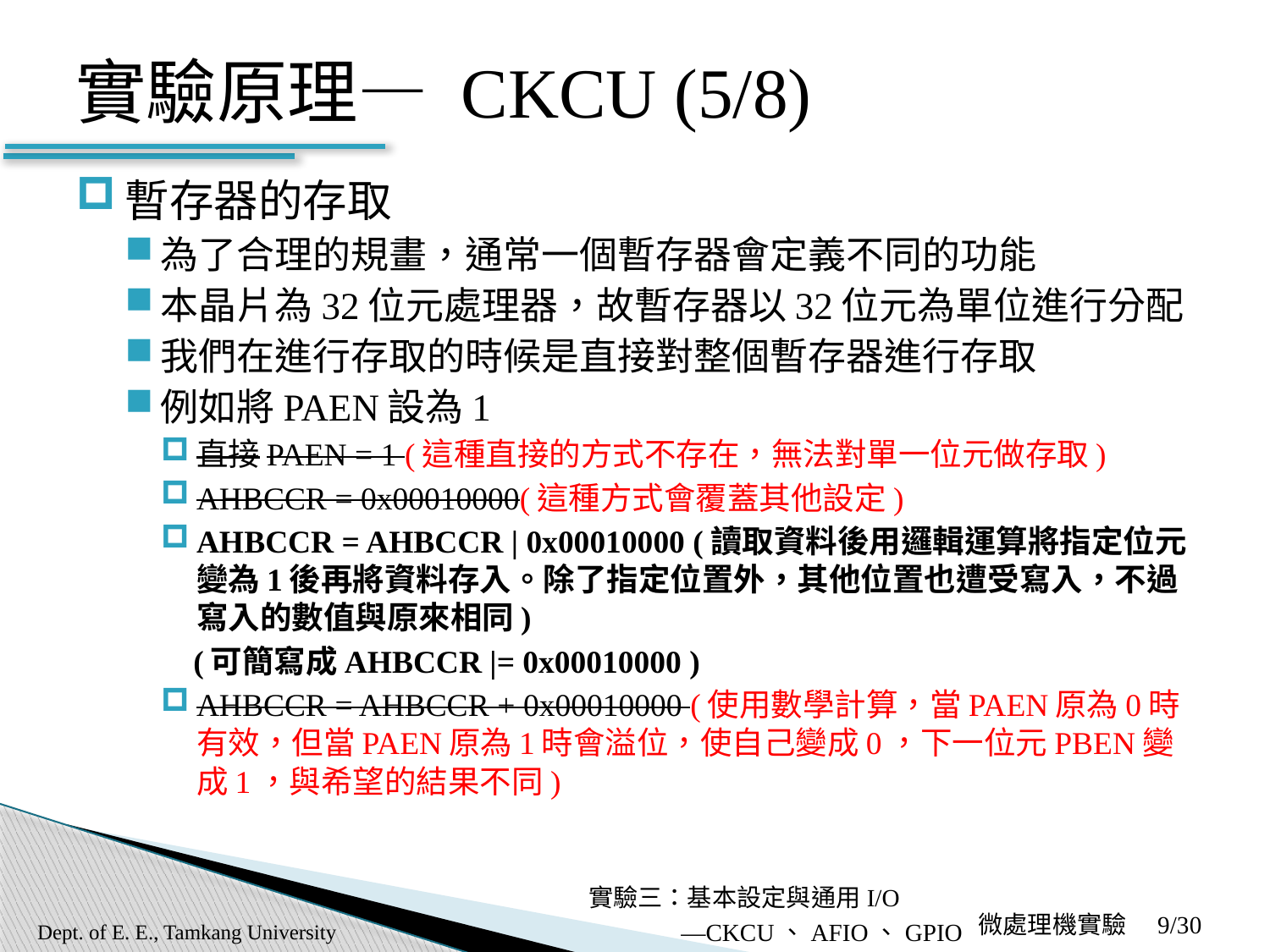

# 實驗原理— CKCU (5/8)
暫存器的存取
為了合理的規畫，通常一個暫存器會定義不同的功能
本晶片為32位元處理器，故暫存器以32位元為單位進行分配
我們在進行存取的時候是直接對整個暫存器進行存取
例如將PAEN設為1
直接PAEN = 1 (這種直接的方式不存在，無法對單一位元做存取)
AHBCCR = 0x00010000(這種方式會覆蓋其他設定)
AHBCCR = AHBCCR | 0x00010000 (讀取資料後用邏輯運算將指定位元變為1後再將資料存入。除了指定位置外，其他位置也遭受寫入，不過寫入的數值與原來相同)
    (可簡寫成AHBCCR |= 0x00010000 )
AHBCCR = AHBCCR + 0x00010000 (使用數學計算，當PAEN原為0時有效，但當PAEN原為1時會溢位，使自己變成0，下一位元PBEN變成1，與希望的結果不同)